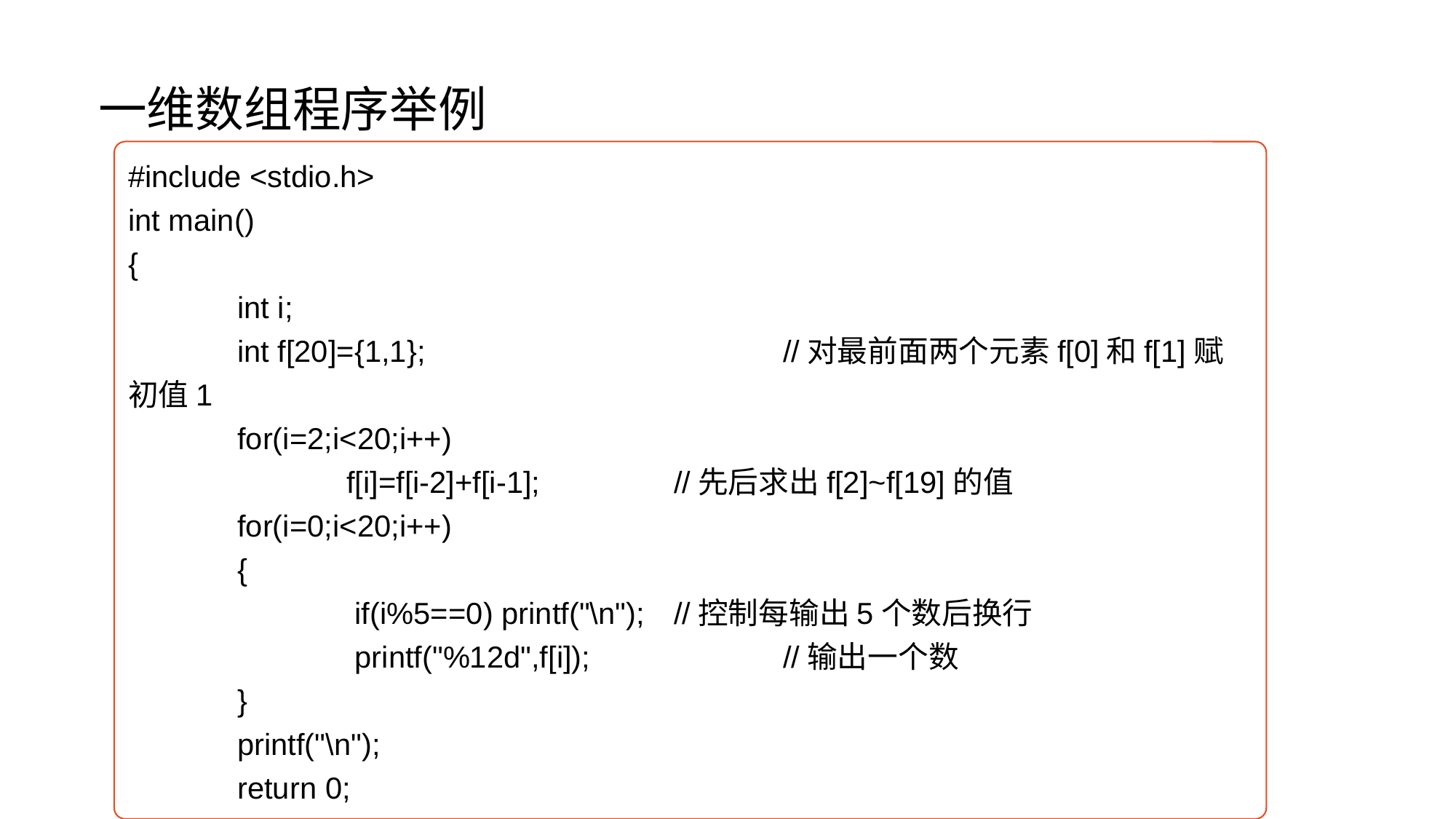

# 一维数组程序举例
#include <stdio.h>
int main()
{
	int i;
	int f[20]={1,1};				//对最前面两个元素f[0]和f[1]赋初值1
	for(i=2;i<20;i++)
		f[i]=f[i-2]+f[i-1];		//先后求出f[2]~f[19]的值
	for(i=0;i<20;i++)
	{
		 if(i%5==0) printf("\n"); 	//控制每输出5个数后换行
		 printf("%12d",f[i]);		//输出一个数
	}
	printf("\n");
	return 0;
}